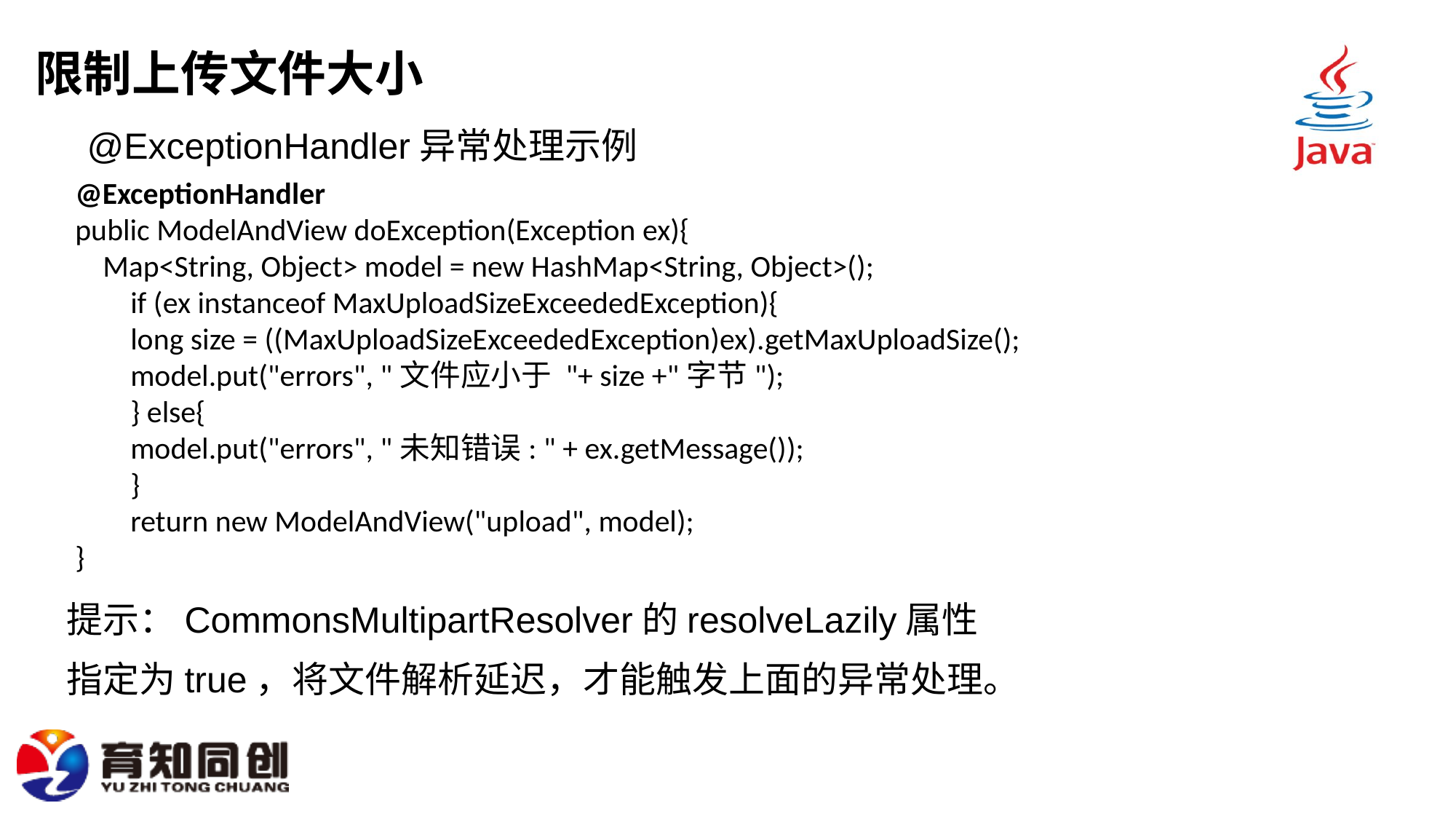

# 限制上传文件大小
  @ExceptionHandler异常处理示例
@ExceptionHandler
public ModelAndView doException(Exception ex){
    Map<String, Object> model = new HashMap<String, Object>();
        if (ex instanceof MaxUploadSizeExceededException){
        long size = ((MaxUploadSizeExceededException)ex).getMaxUploadSize();
        model.put("errors", "文件应小于 "+ size +"字节");
        } else{
        model.put("errors", "未知错误: " + ex.getMessage());
        }
        return new ModelAndView("upload", model);
}
提示：CommonsMultipartResolver的resolveLazily属性
指定为true，将文件解析延迟，才能触发上面的异常处理。